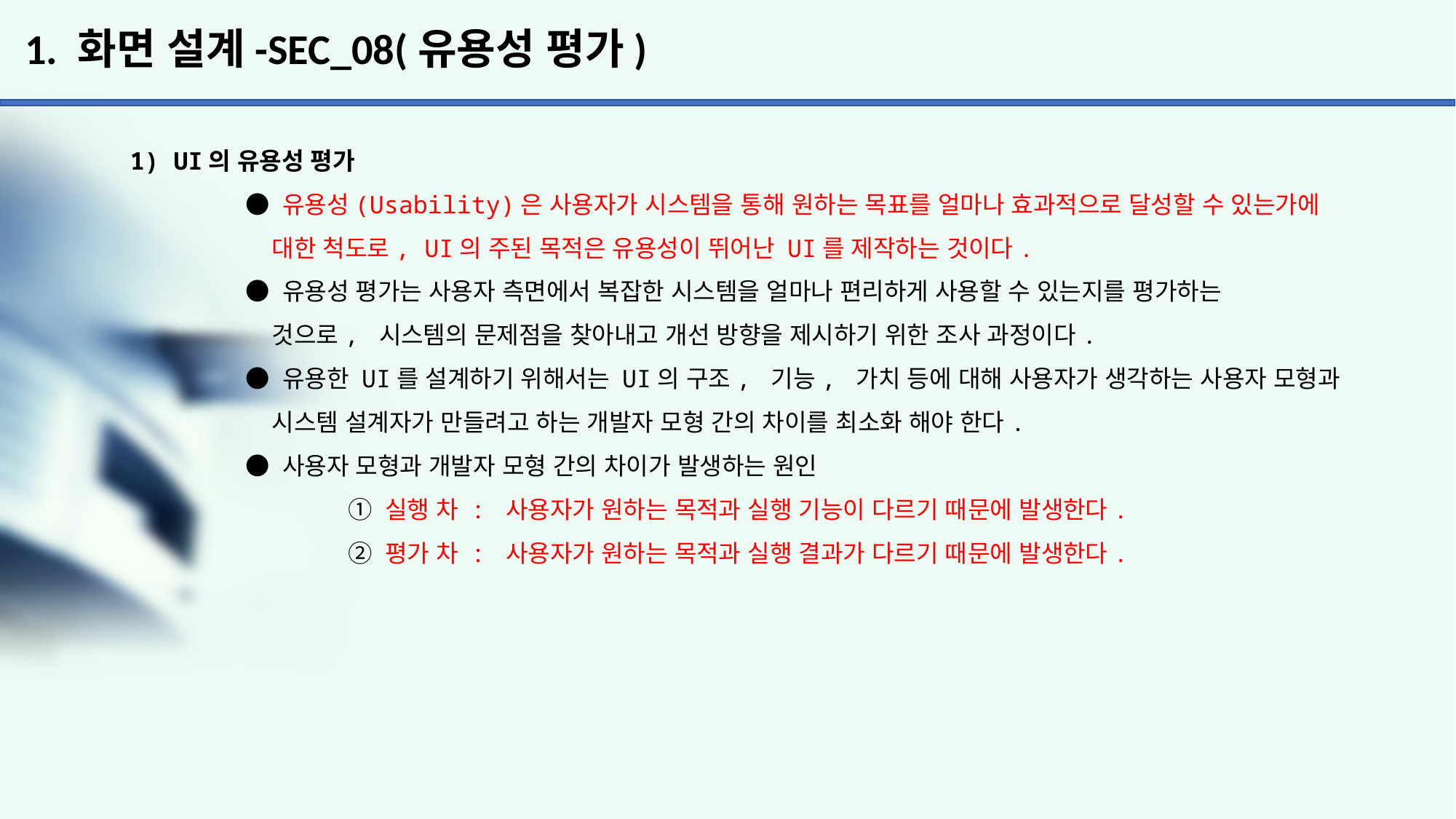

# 1. 화면 설계-SEC_08(유용성 평가)
1) UI의 유용성 평가
	 ● 유용성(Usability)은 사용자가 시스템을 통해 원하는 목표를 얼마나 효과적으로 달성할 수 있는가에
	    대한 척도로, UI의 주된 목적은 유용성이 뛰어난 UI를 제작하는 것이다.
	 ● 유용성 평가는 사용자 측면에서 복잡한 시스템을 얼마나 편리하게 사용할 수 있는지를 평가하는
	    것으로, 시스템의 문제점을 찾아내고 개선 방향을 제시하기 위한 조사 과정이다.
	 ● 유용한 UI를 설계하기 위해서는 UI의 구조, 기능, 가치 등에 대해 사용자가 생각하는 사용자 모형과
	    시스템 설계자가 만들려고 하는 개발자 모형 간의 차이를 최소화 해야 한다.
	 ● 사용자 모형과 개발자 모형 간의 차이가 발생하는 원인
		① 실행 차 : 사용자가 원하는 목적과 실행 기능이 다르기 때문에 발생한다.
		② 평가 차 : 사용자가 원하는 목적과 실행 결과가 다르기 때문에 발생한다.